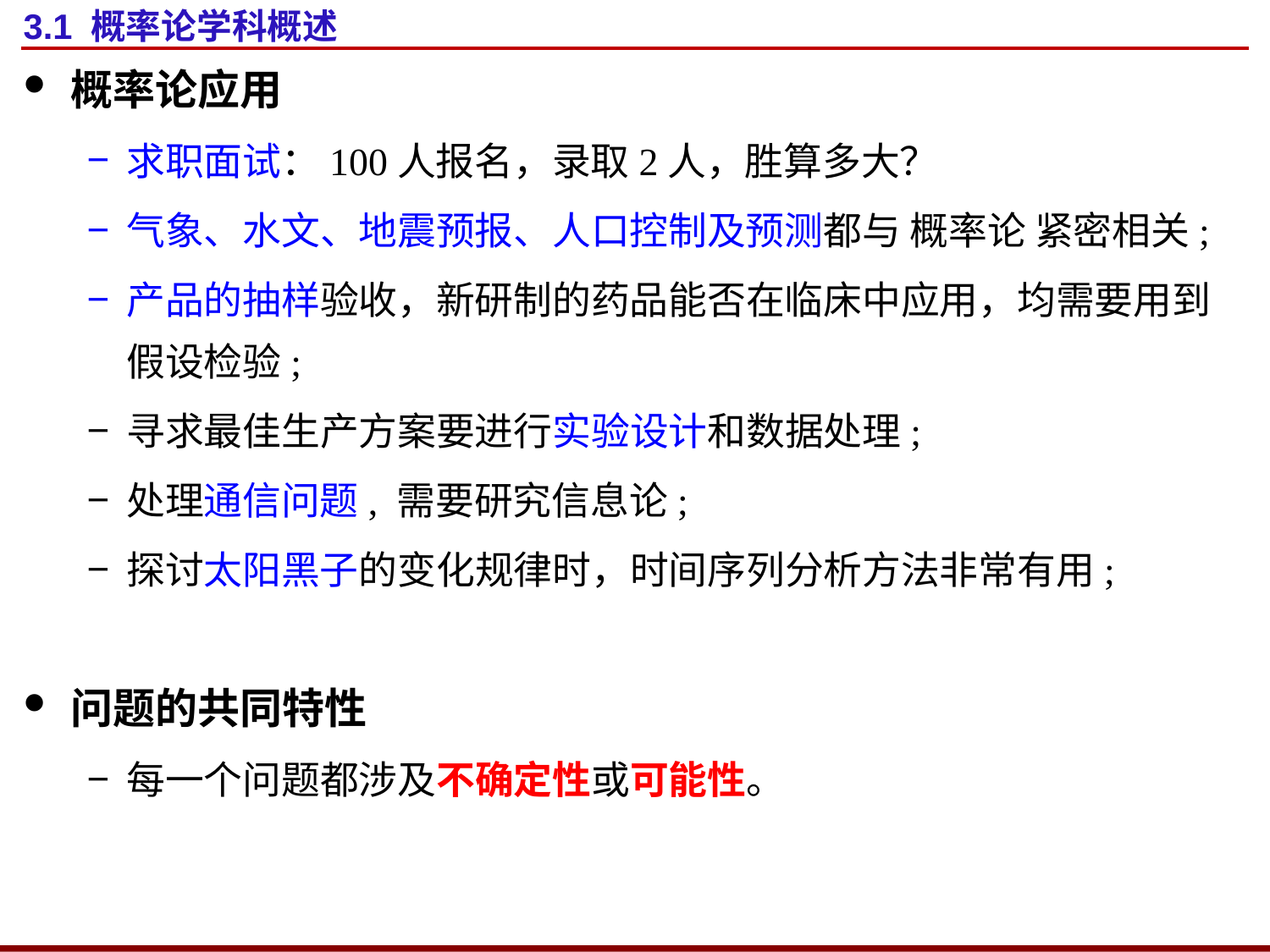

# 3.1 概率论学科概述
概率论应用
求职面试：100人报名，录取2人，胜算多大？
气象、水文、地震预报、人口控制及预测都与 概率论 紧密相关;
产品的抽样验收，新研制的药品能否在临床中应用，均需要用到 假设检验;
寻求最佳生产方案要进行实验设计和数据处理;
处理通信问题, 需要研究信息论;
探讨太阳黑子的变化规律时，时间序列分析方法非常有用;

问题的共同特性
每一个问题都涉及不确定性或可能性。